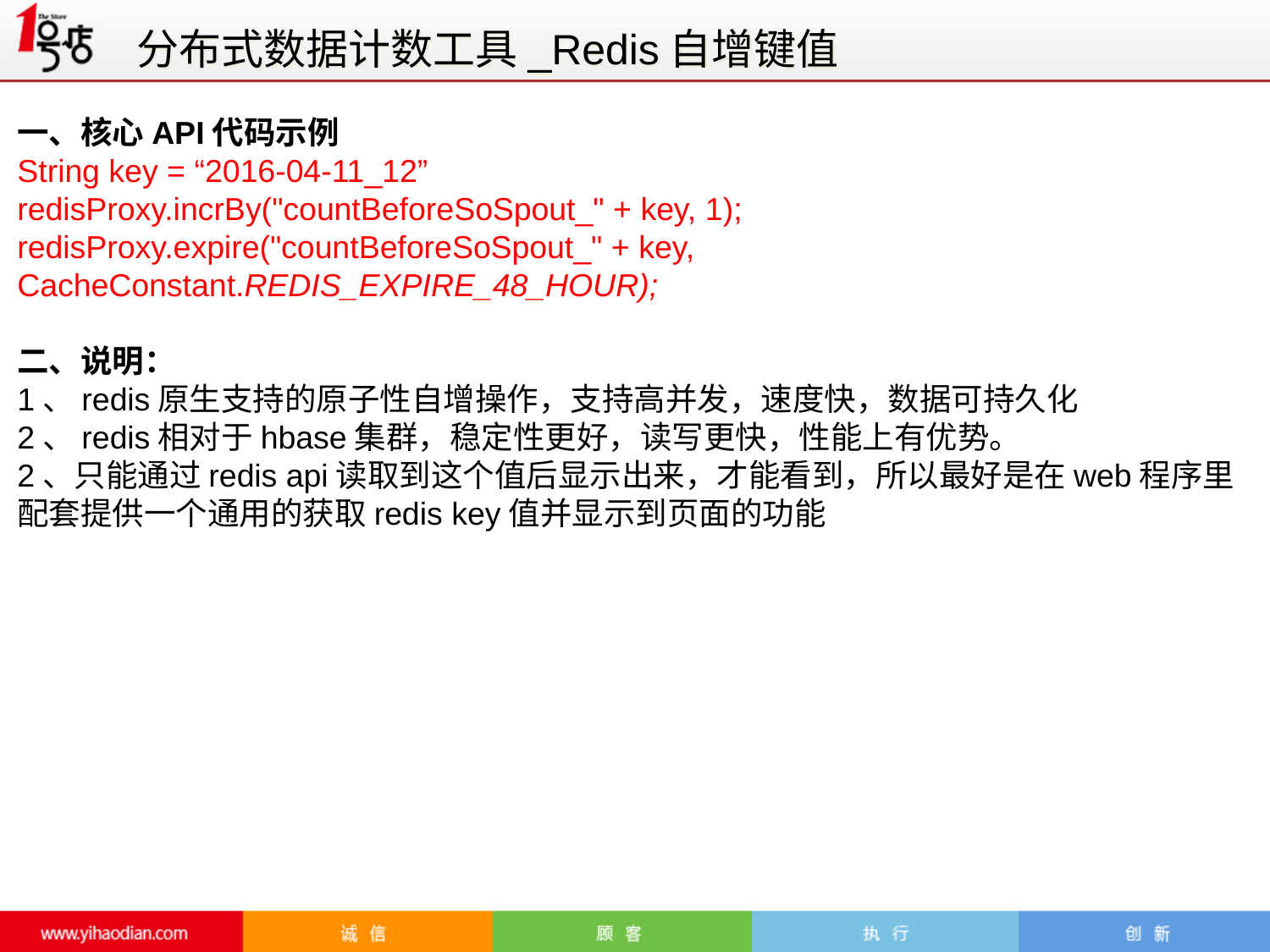

分布式数据计数工具_Redis自增键值
一、核心API代码示例
String key = “2016-04-11_12”
redisProxy.incrBy("countBeforeSoSpout_" + key, 1);
redisProxy.expire("countBeforeSoSpout_" + key, CacheConstant.REDIS_EXPIRE_48_HOUR);

二、说明：
1、redis原生支持的原子性自增操作，支持高并发，速度快，数据可持久化
2、redis相对于hbase集群，稳定性更好，读写更快，性能上有优势。
2、只能通过redis api读取到这个值后显示出来，才能看到，所以最好是在web程序里配套提供一个通用的获取redis key值并显示到页面的功能